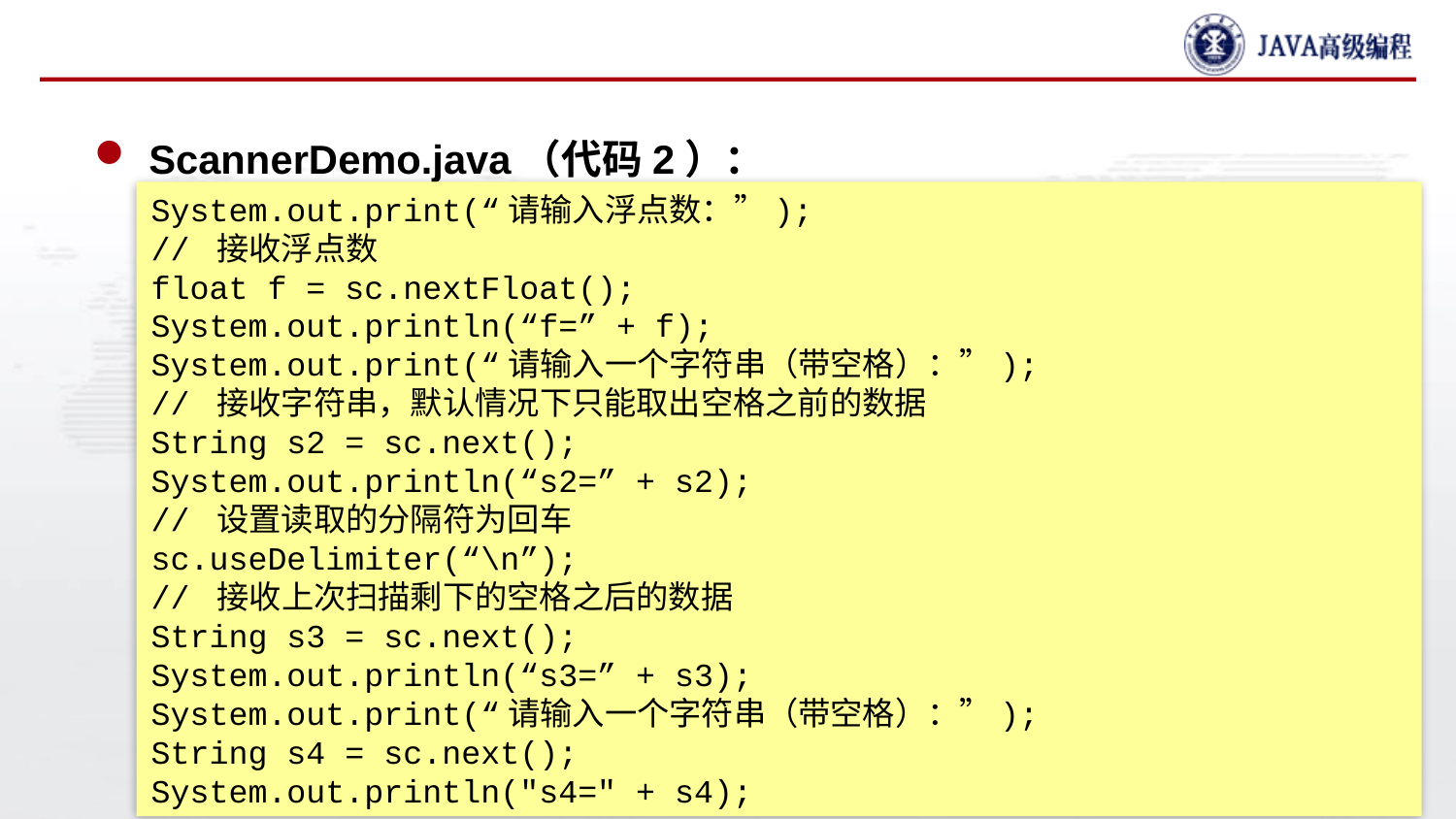

#
ScannerDemo.java（代码2）：

System.out.print(“请输入浮点数：”);
// 接收浮点数
float f = sc.nextFloat();
System.out.println(“f=” + f);
System.out.print(“请输入一个字符串（带空格）：”);
// 接收字符串，默认情况下只能取出空格之前的数据
String s2 = sc.next();
System.out.println(“s2=” + s2);
// 设置读取的分隔符为回车
sc.useDelimiter(“\n”);
// 接收上次扫描剩下的空格之后的数据
String s3 = sc.next();
System.out.println(“s3=” + s3);
System.out.print(“请输入一个字符串（带空格）：”);
String s4 = sc.next();
System.out.println("s4=" + s4);